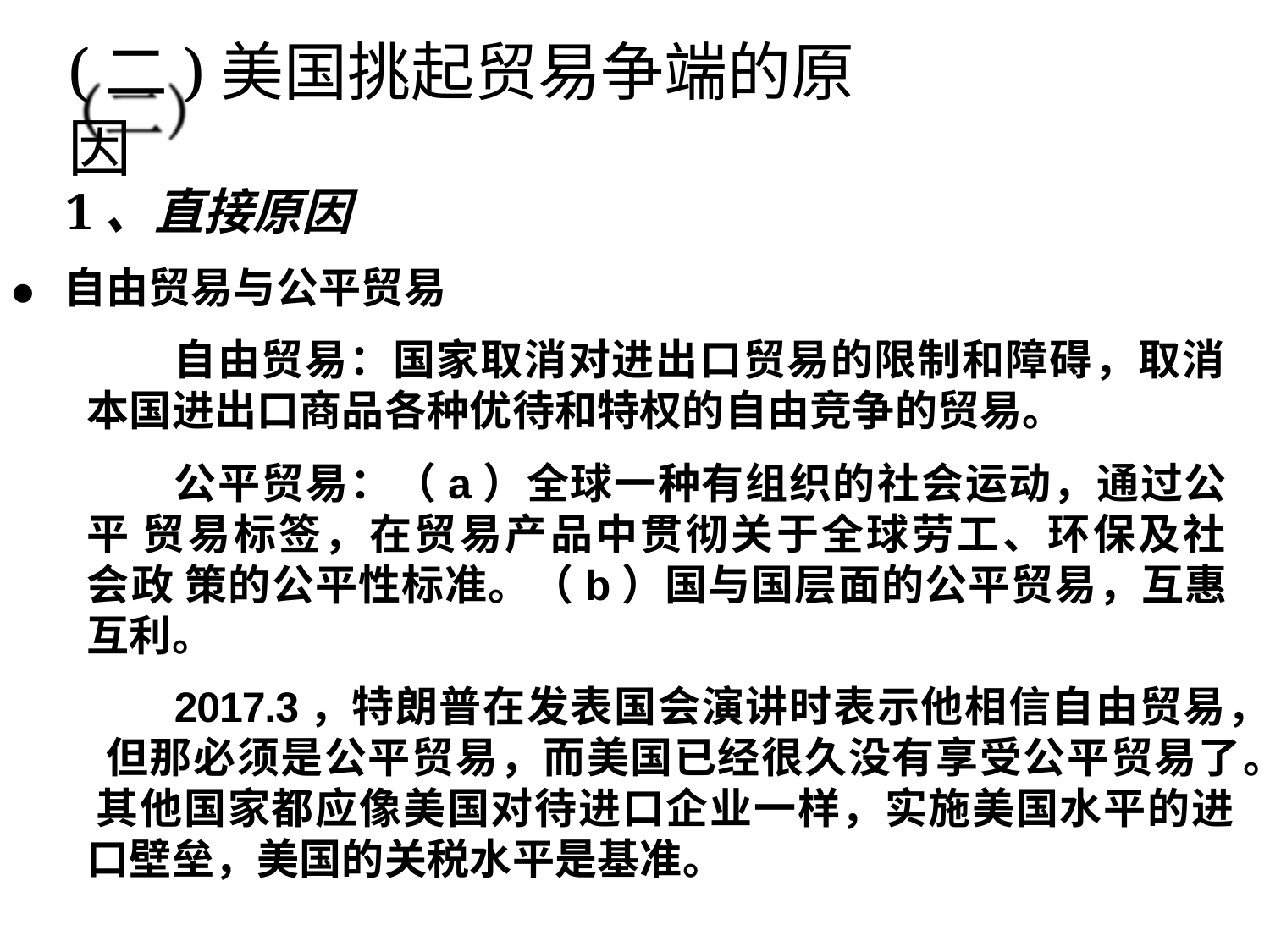

# (二)美国挑起贸易争端的原因
1、直接原因
⚫	自由贸易与公平贸易
自由贸易：国家取消对进出口贸易的限制和障碍，取消 本国进出口商品各种优待和特权的自由竞争的贸易。
公平贸易：（a）全球一种有组织的社会运动，通过公平 贸易标签，在贸易产品中贯彻关于全球劳工、环保及社会政 策的公平性标准。（b）国与国层面的公平贸易，互惠互利。
2017.3，特朗普在发表国会演讲时表示他相信自由贸易，  但那必须是公平贸易，而美国已经很久没有享受公平贸易了。 其他国家都应像美国对待进口企业一样，实施美国水平的进 口壁垒，美国的关税水平是基准。